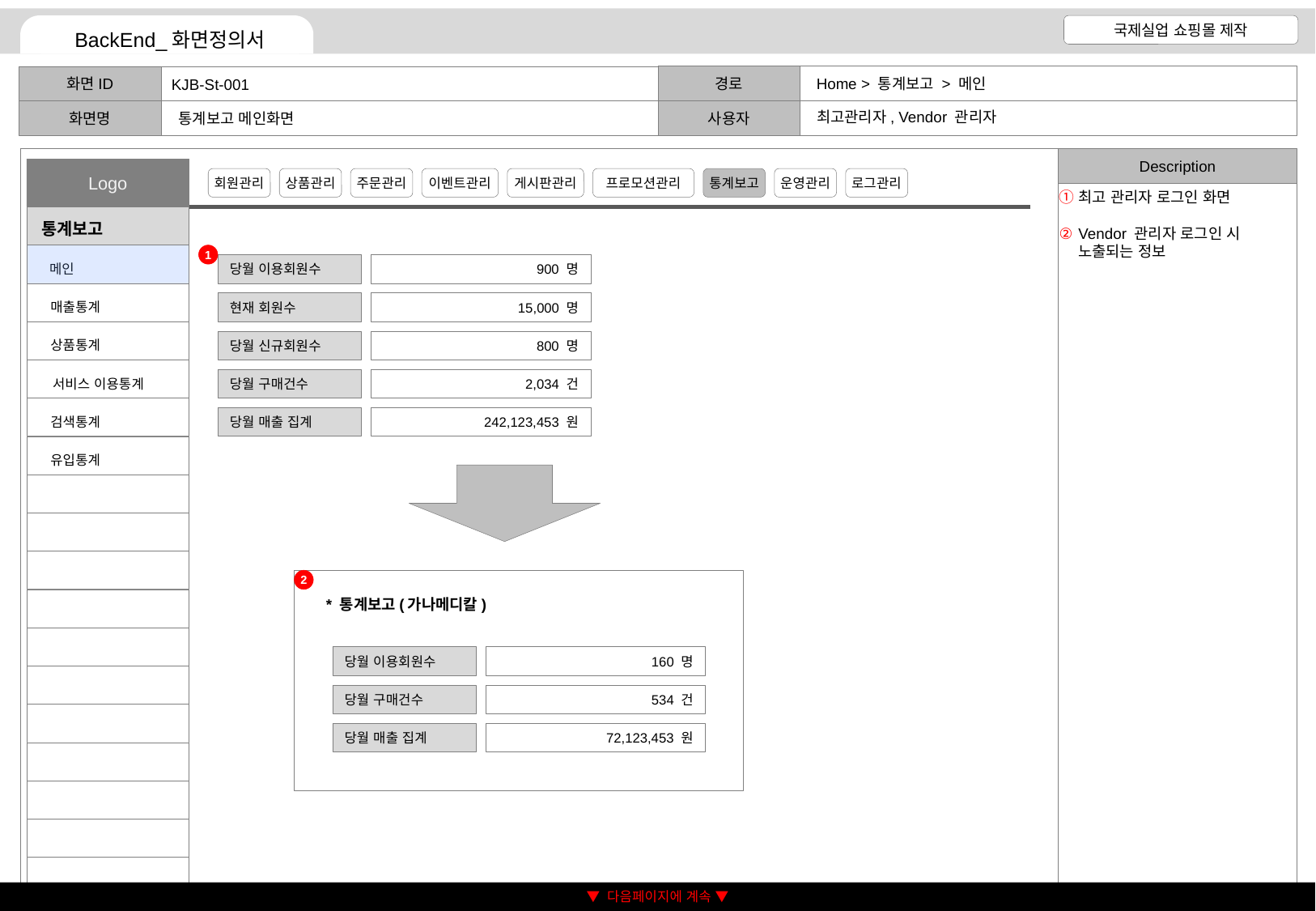

Home > 통계보고 > 메인
KJB-St-001
최고관리자, Vendor 관리자
통계보고 메인화면
최고 관리자 로그인 화면

Vendor 관리자 로그인 시 노출되는 정보

1
당월 이용회원수
900 명
현재 회원수
15,000 명
당월 신규회원수
800 명
당월 구매건수
2,034 건
당월 매출 집계
242,123,453 원

2
* 통계보고(가나메디칼)
당월 이용회원수
160 명
당월 구매건수
534 건
당월 매출 집계
72,123,453 원
▼ 다음페이지에 계속 ▼